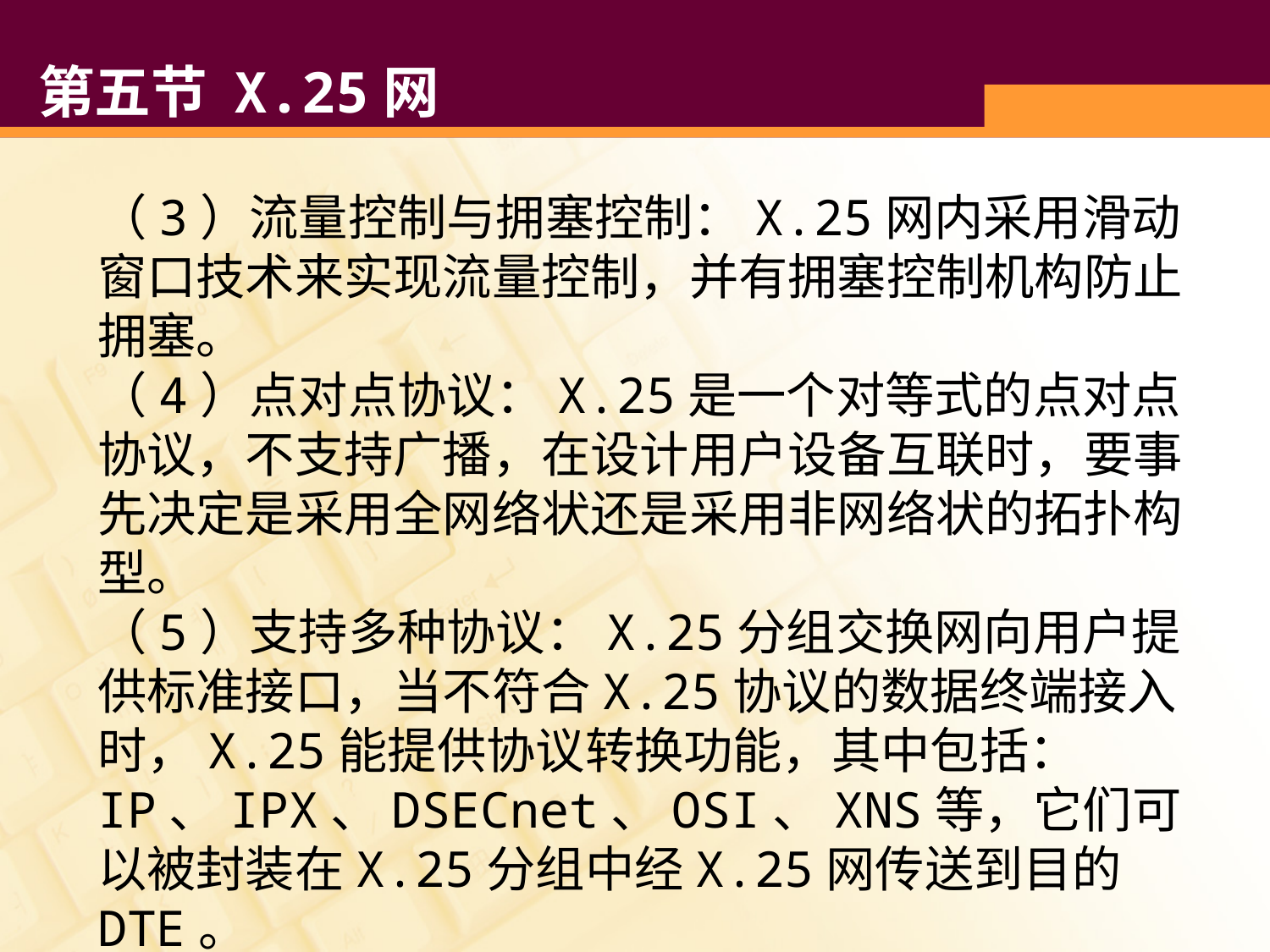

# 第五节 X.25网
（3）流量控制与拥塞控制：X.25网内采用滑动窗口技术来实现流量控制，并有拥塞控制机构防止拥塞。
（4）点对点协议：X.25是一个对等式的点对点协议，不支持广播，在设计用户设备互联时，要事先决定是采用全网络状还是采用非网络状的拓扑构型。
（5）支持多种协议：X.25分组交换网向用户提供标准接口，当不符合X.25协议的数据终端接入时，X.25能提供协议转换功能，其中包括：IP、IPX、DSECnet、OSI、XNS等，它们可以被封装在X.25分组中经X.25网传送到目的DTE。